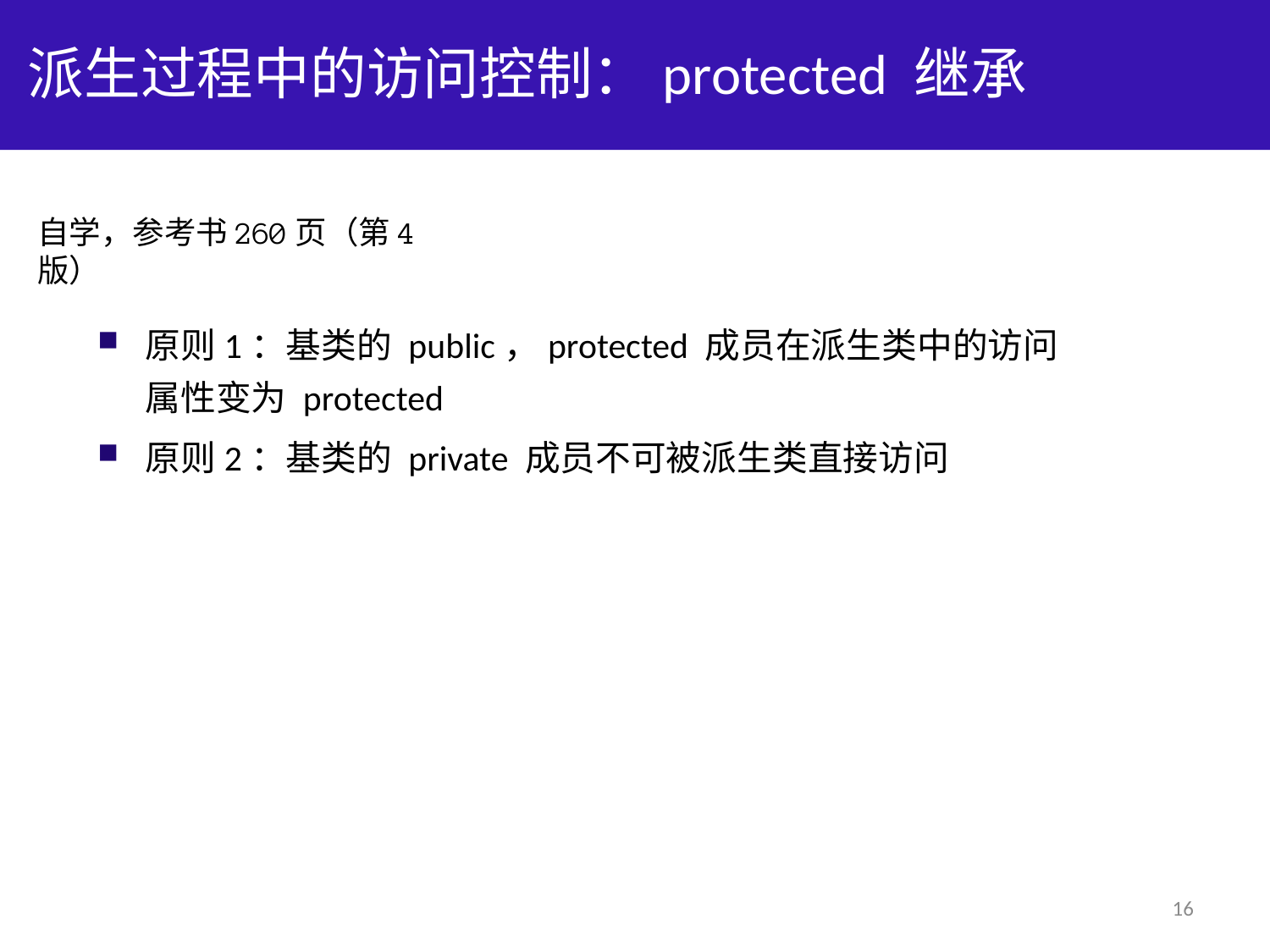

# 派生过程中的访问控制：protected 继承
自学，参考书260页（第4版）
原则1：基类的 public，protected 成员在派生类中的访问属性变为 protected
原则2：基类的 private 成员不可被派生类直接访问
16